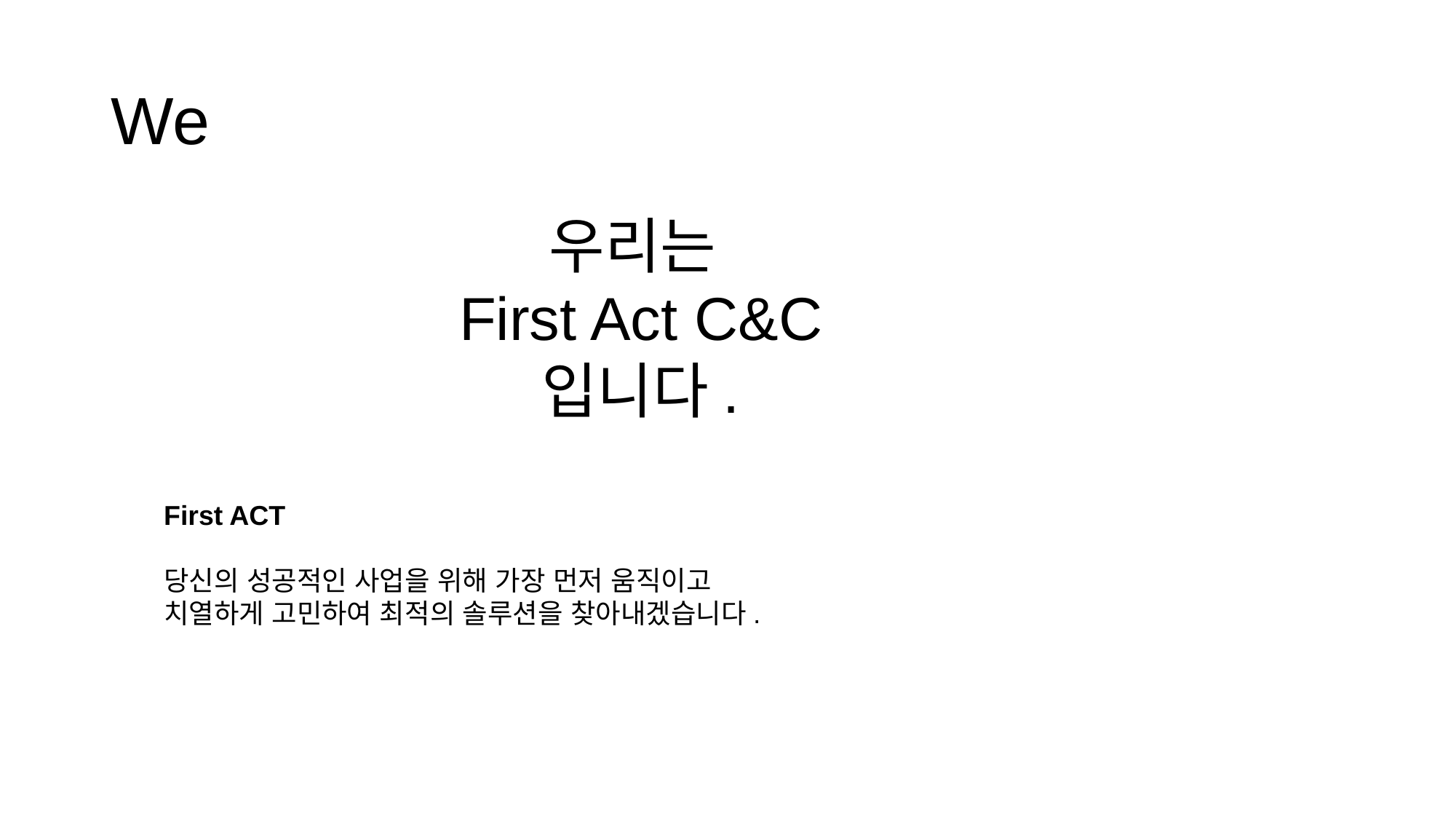

# We
우리는
First Act C&C
입니다.
First ACT

당신의 성공적인 사업을 위해 가장 먼저 움직이고
치열하게 고민하여 최적의 솔루션을 찾아내겠습니다.